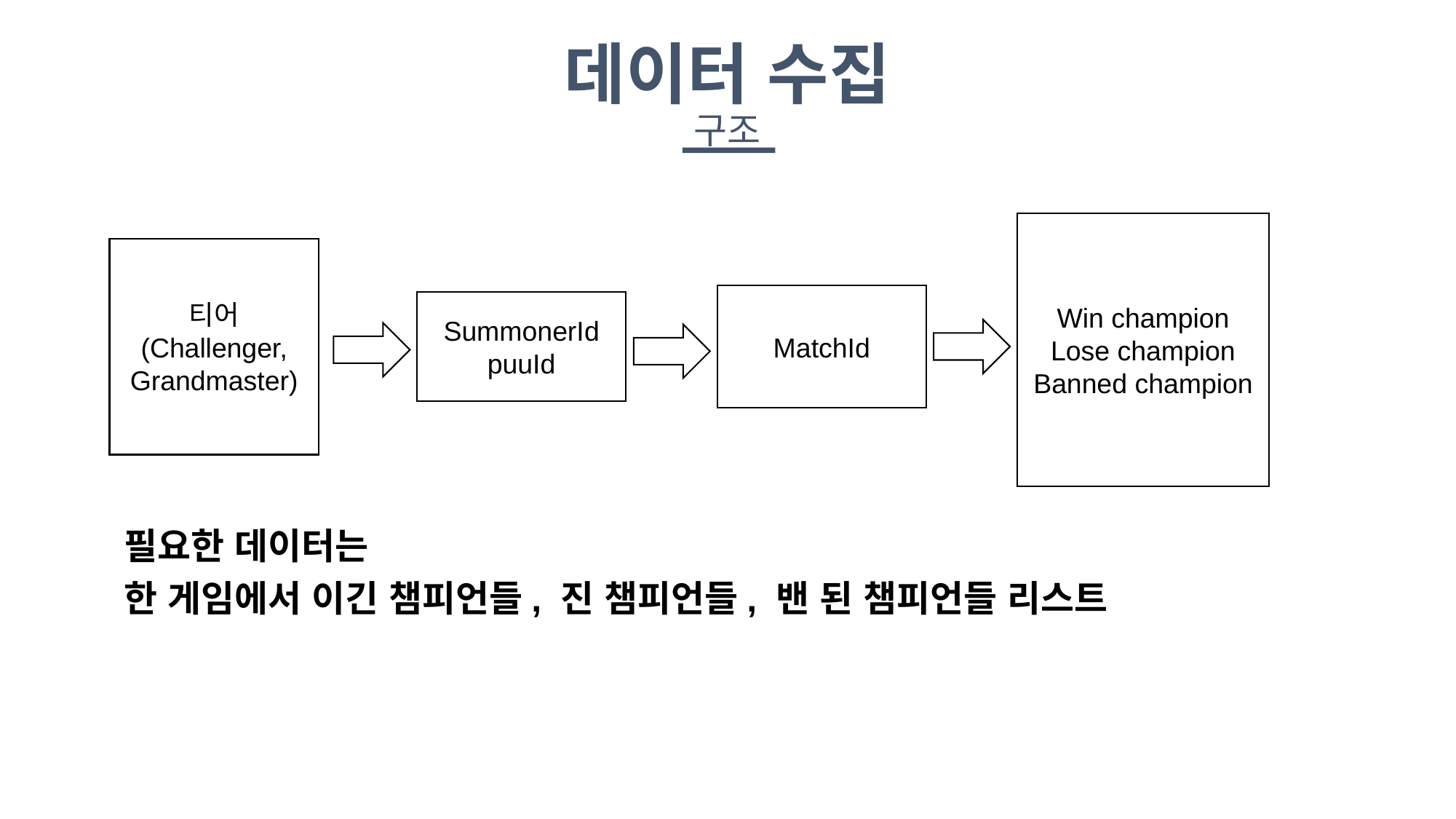

데이터 수집

구조

Win champion
Lose champion
Banned champion
티어
(Challenger,
Grandmaster)
MatchId
SummonerId
puuId

필요한 데이터는
한 게임에서 이긴 챔피언들, 진 챔피언들, 밴 된 챔피언들 리스트